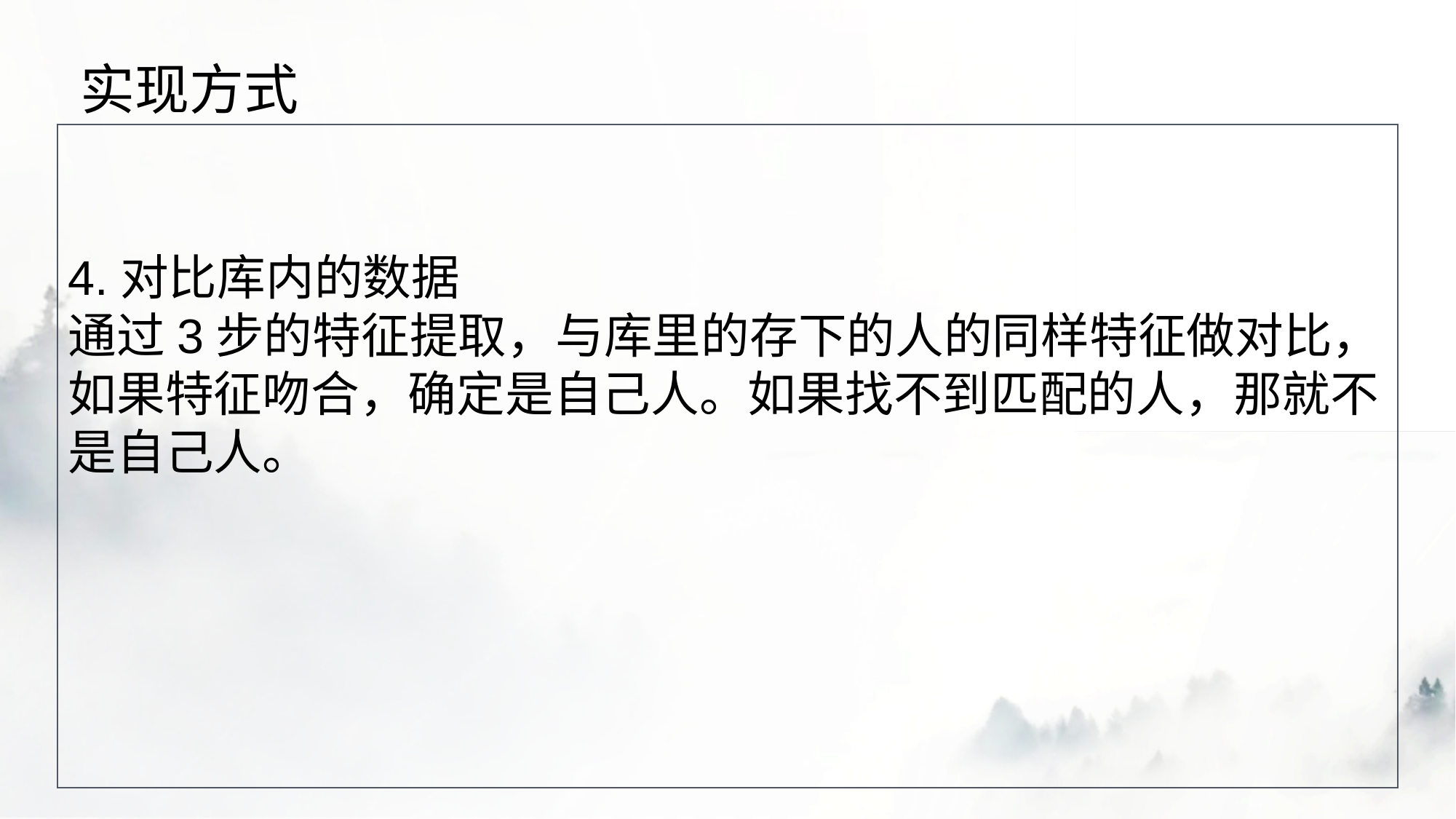

实现方式
4.对比库内的数据
通过3步的特征提取，与库里的存下的人的同样特征做对比，如果特征吻合，确定是自己人。如果找不到匹配的人，那就不是自己人。